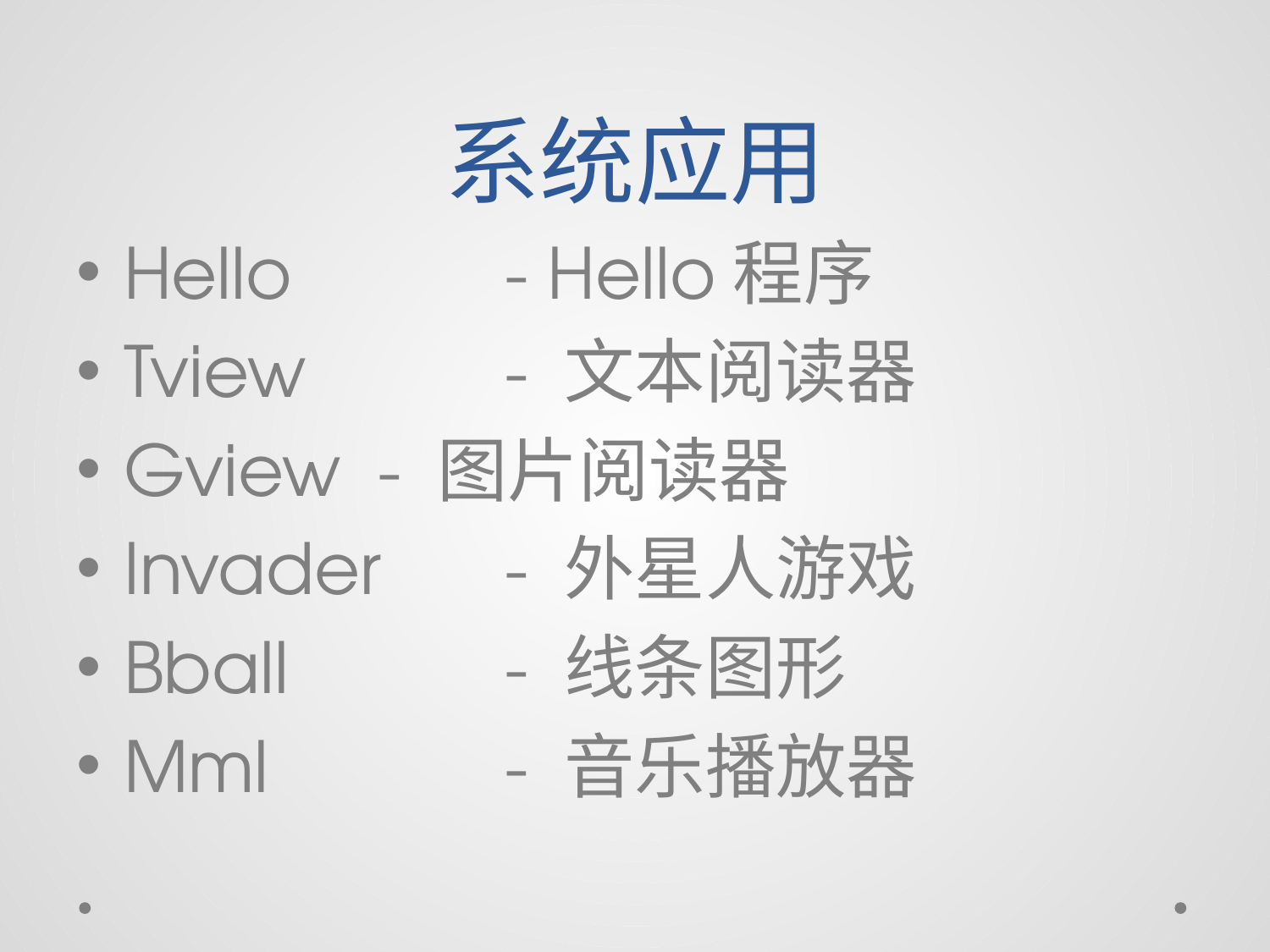

# 系统应用
Hello		- Hello程序
Tview		- 文本阅读器
Gview	- 图片阅读器
Invader	- 外星人游戏
Bball		- 线条图形
Mml		- 音乐播放器